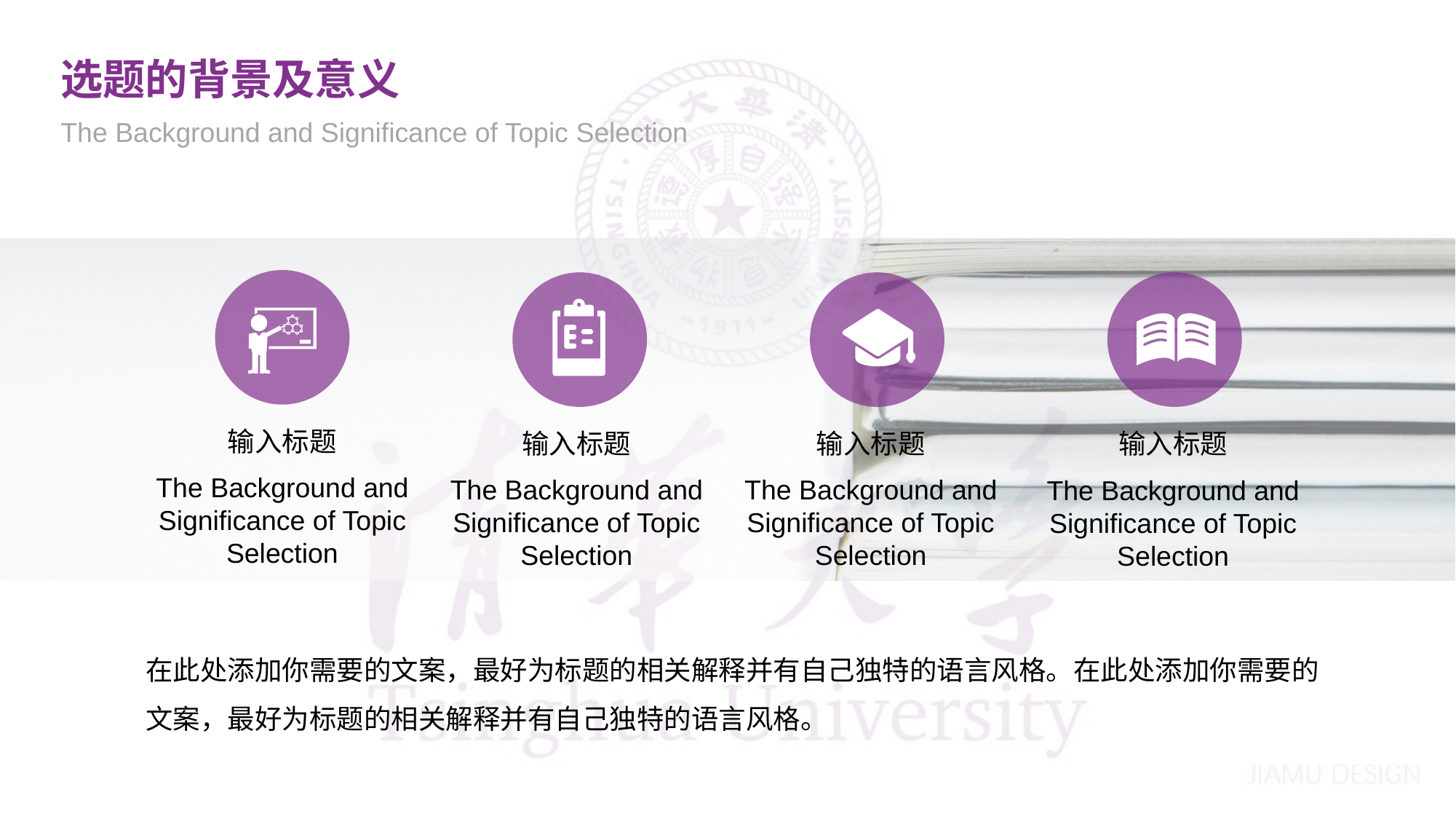

选题的背景及意义
The Background and Significance of Topic Selection

输入标题
The Background and Significance of Topic Selection

输入标题
The Background and Significance of Topic Selection

输入标题
The Background and Significance of Topic Selection

输入标题
The Background and Significance of Topic Selection
在此处添加你需要的文案，最好为标题的相关解释并有自己独特的语言风格。在此处添加你需要的文案，最好为标题的相关解释并有自己独特的语言风格。